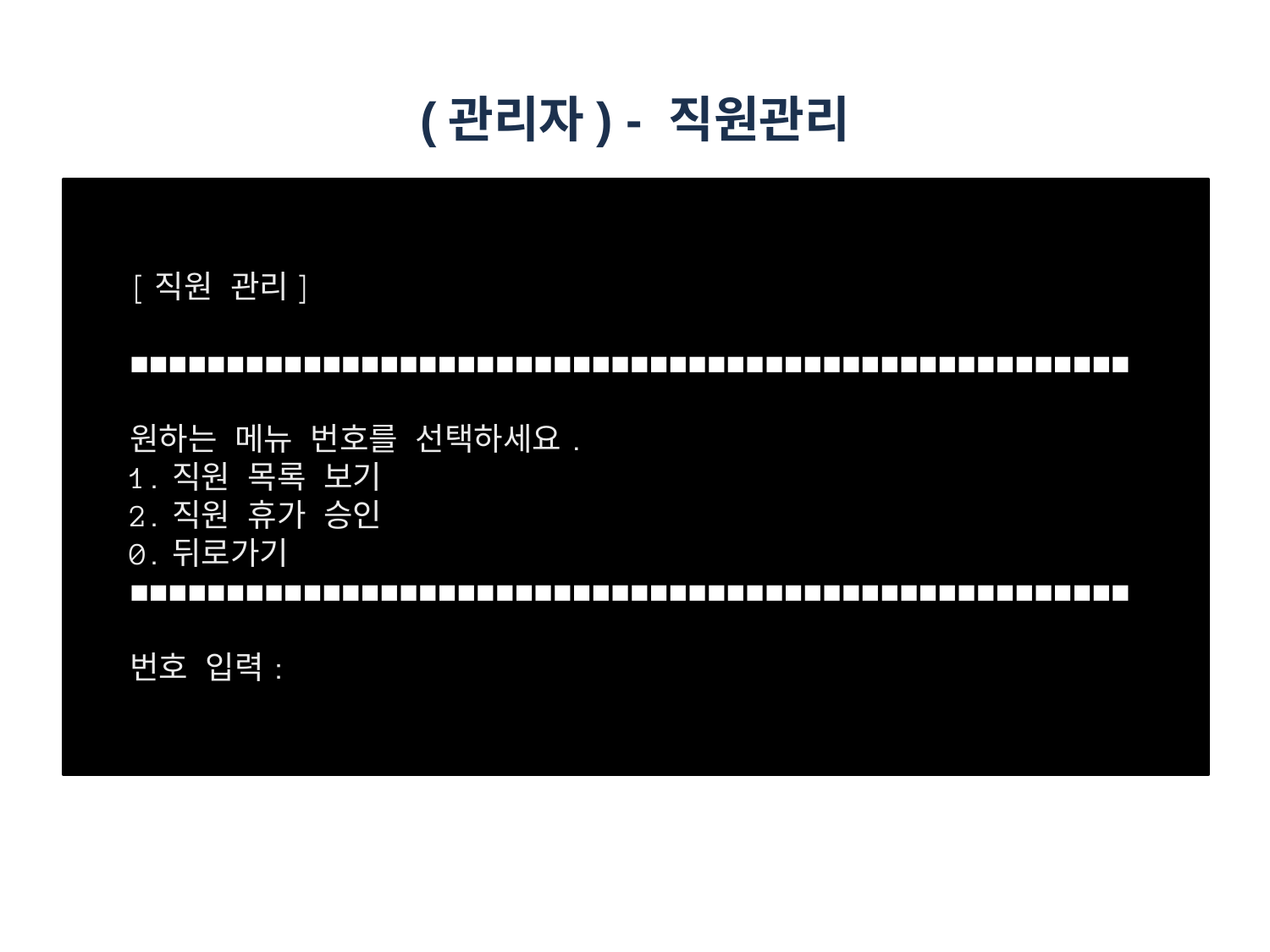

# (관리자) - 직원관리

[직원 관리]

■■■■■■■■■■■■■■■■■■■■■■■■■■■■■■■■■■■■■■■■■■■■■■■■■■■■

원하는 메뉴 번호를 선택하세요.
1.직원 목록 보기
2.직원 휴가 승인
0.뒤로가기
■■■■■■■■■■■■■■■■■■■■■■■■■■■■■■■■■■■■■■■■■■■■■■■■■■■■

번호 입력: